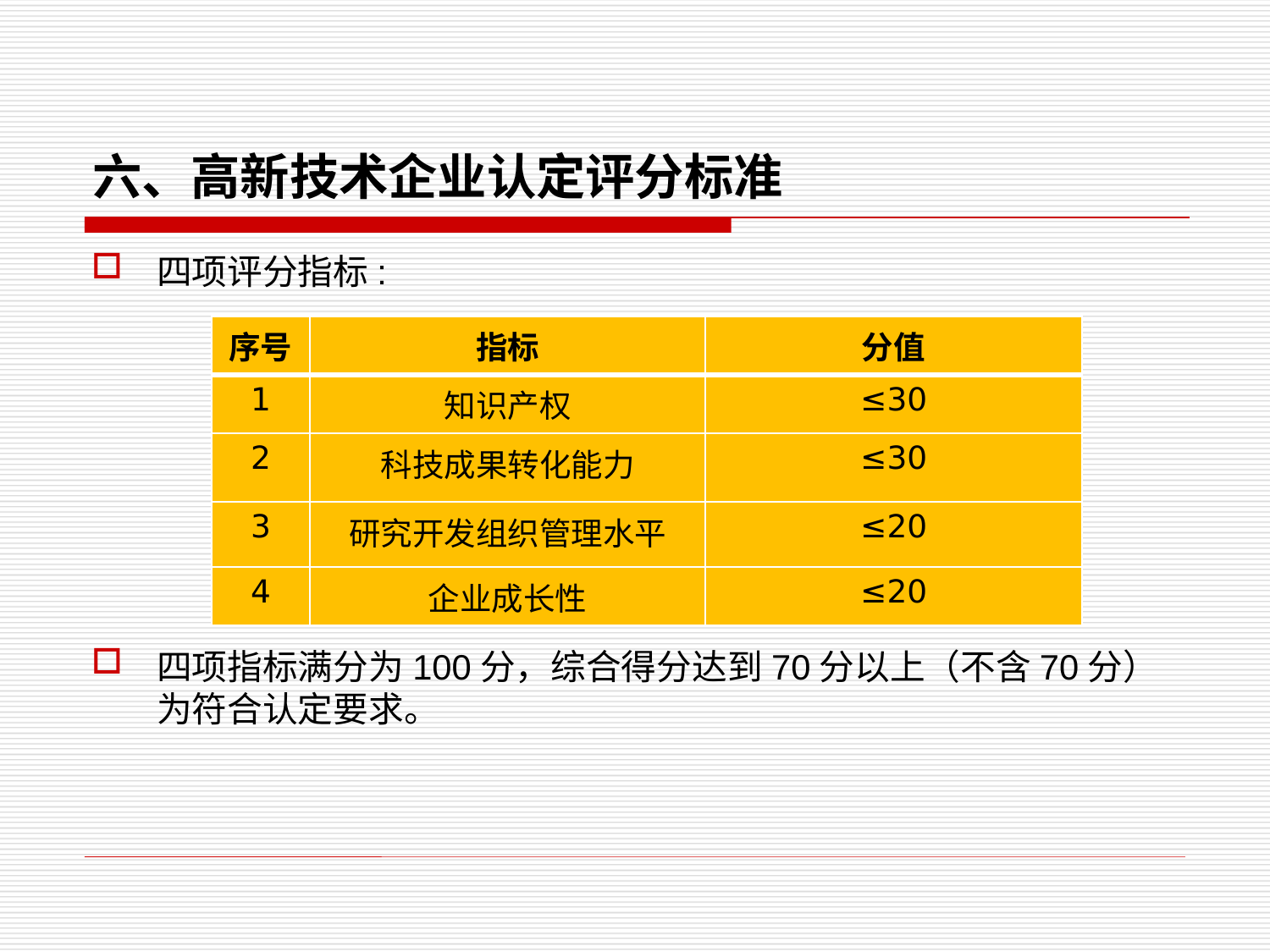

# 六、高新技术企业认定评分标准
四项评分指标:

四项指标满分为100分，综合得分达到70分以上（不含70分）为符合认定要求。
| 序号 | 指标 | 分值 |
| --- | --- | --- |
| 1 | 知识产权 | ≤30 |
| 2 | 科技成果转化能力 | ≤30 |
| 3 | 研究开发组织管理水平 | ≤20 |
| 4 | 企业成长性 | ≤20 |